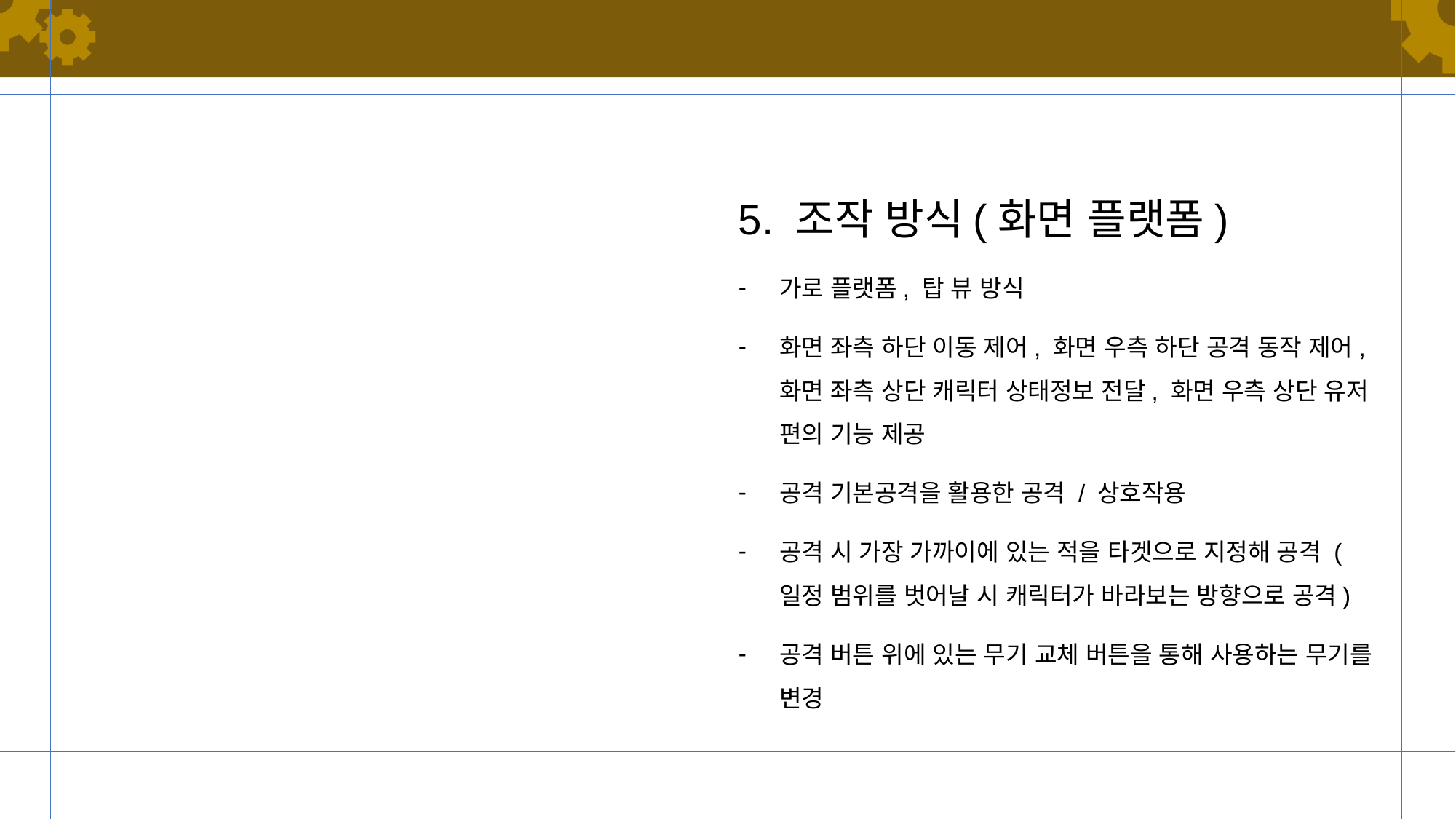

#
5. 조작 방식(화면 플랫폼)
가로 플랫폼, 탑 뷰 방식
화면 좌측 하단 이동 제어, 화면 우측 하단 공격 동작 제어, 화면 좌측 상단 캐릭터 상태정보 전달, 화면 우측 상단 유저 편의 기능 제공
공격 기본공격을 활용한 공격 / 상호작용
공격 시 가장 가까이에 있는 적을 타겟으로 지정해 공격 (일정 범위를 벗어날 시 캐릭터가 바라보는 방향으로 공격)
공격 버튼 위에 있는 무기 교체 버튼을 통해 사용하는 무기를 변경